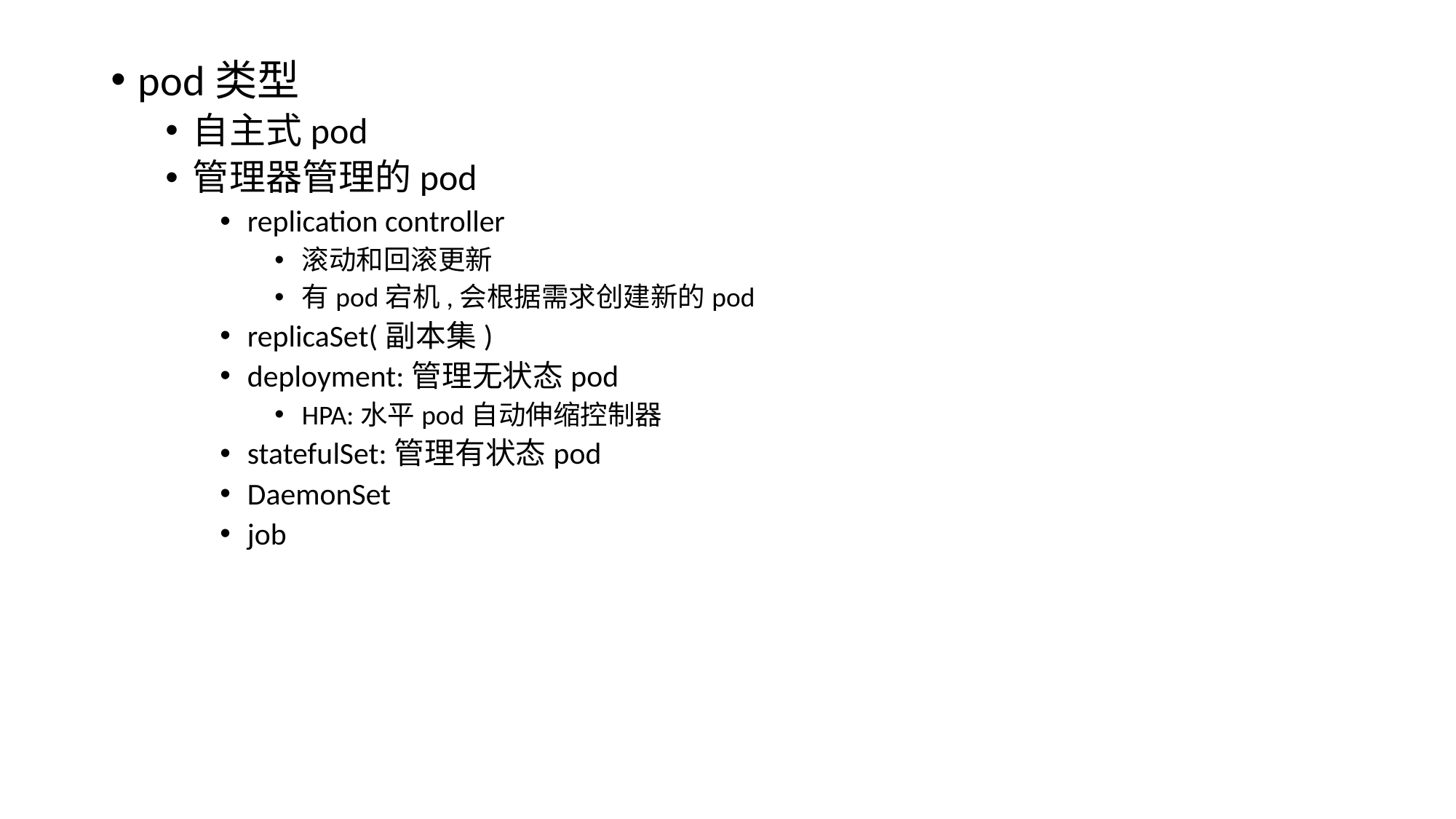

pod类型
自主式pod
管理器管理的pod
replication controller
滚动和回滚更新
有pod宕机,会根据需求创建新的pod
replicaSet(副本集)
deployment:管理无状态pod
HPA:水平pod自动伸缩控制器
statefulSet:管理有状态pod
DaemonSet
job